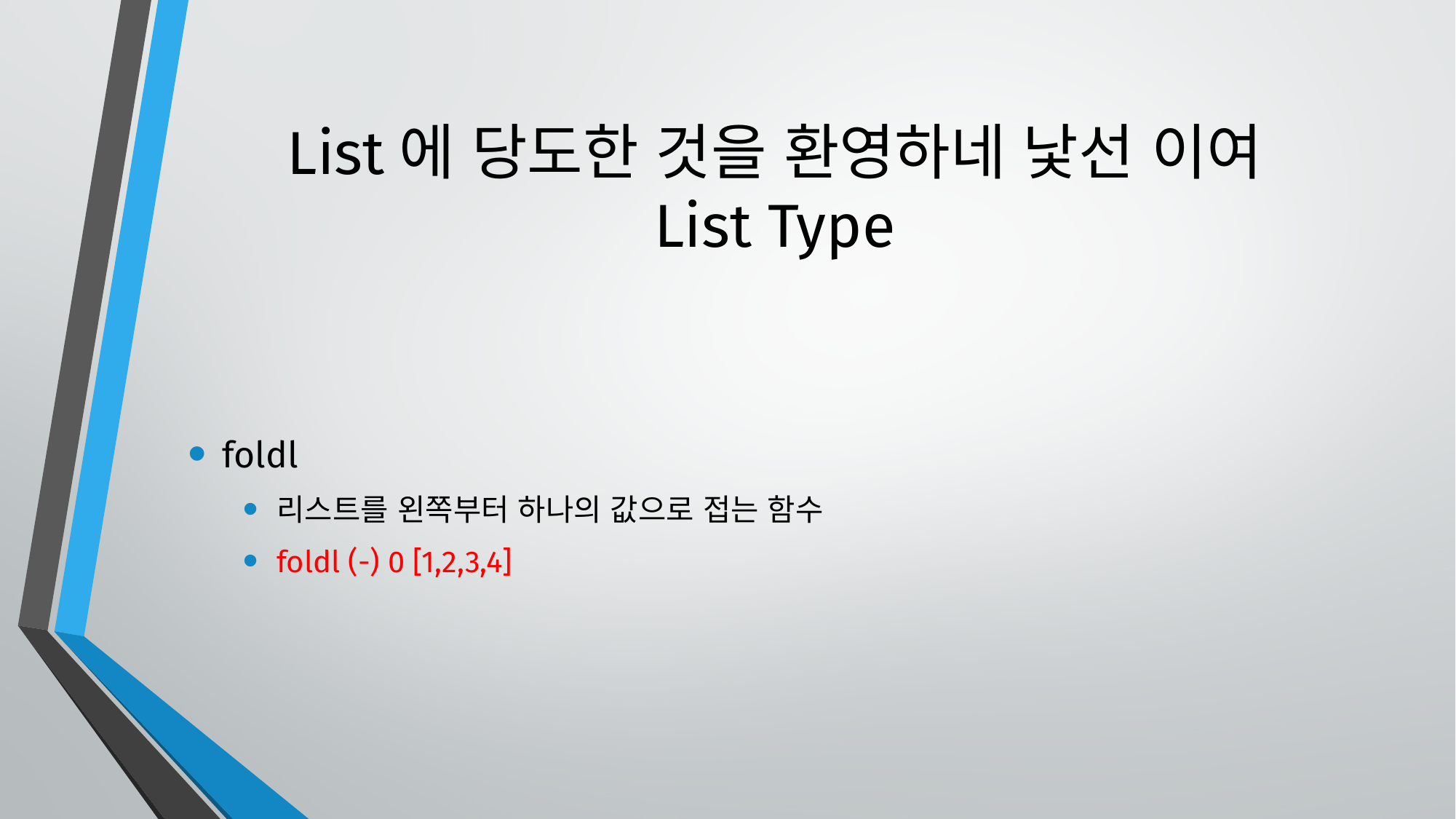

# List에 당도한 것을 환영하네 낯선 이여 List Type
foldl
리스트를 왼쪽부터 하나의 값으로 접는 함수
foldl (-) 0 [1,2,3,4]